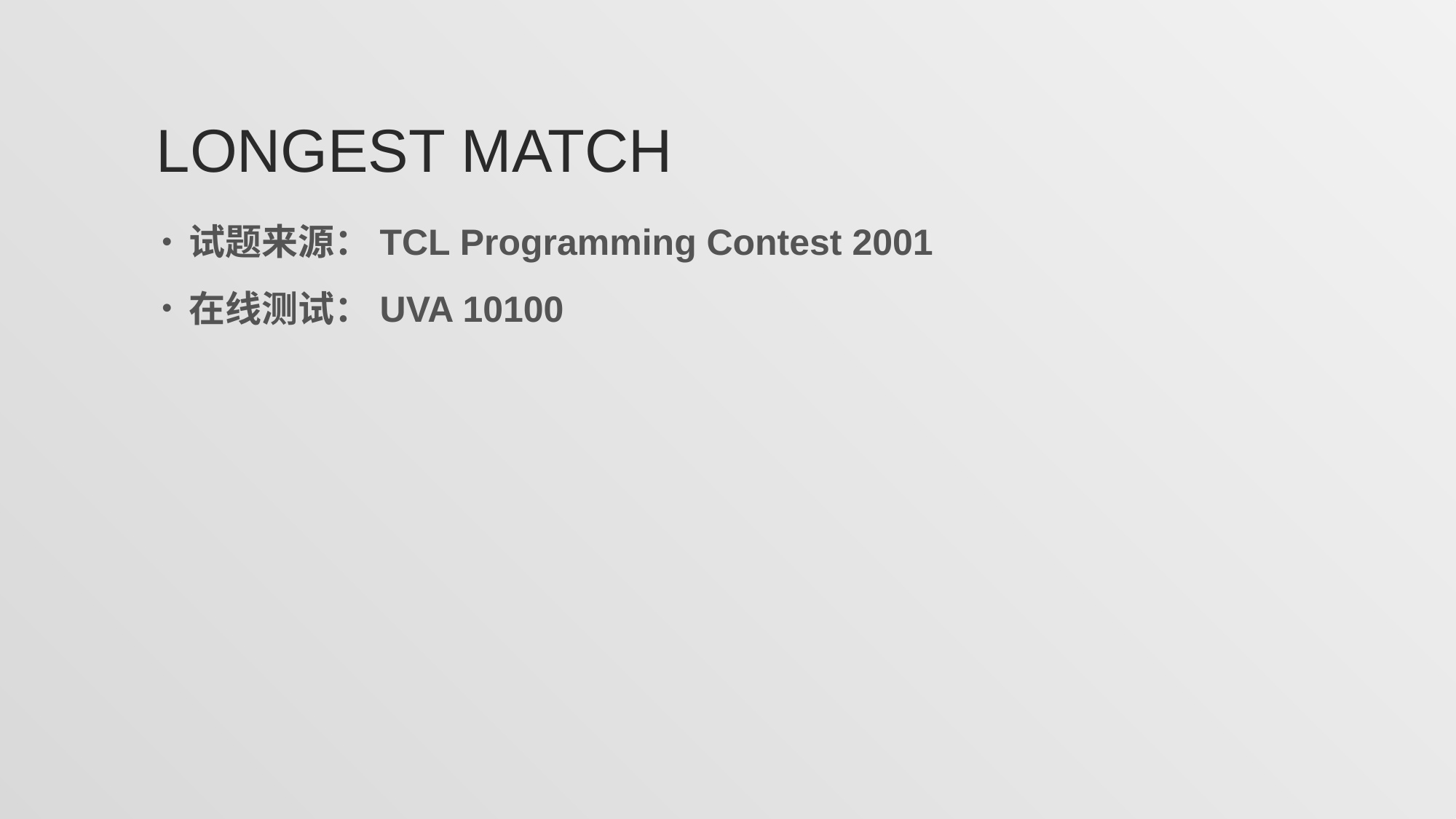

# Longest Match
试题来源：TCL Programming Contest 2001
在线测试：UVA 10100